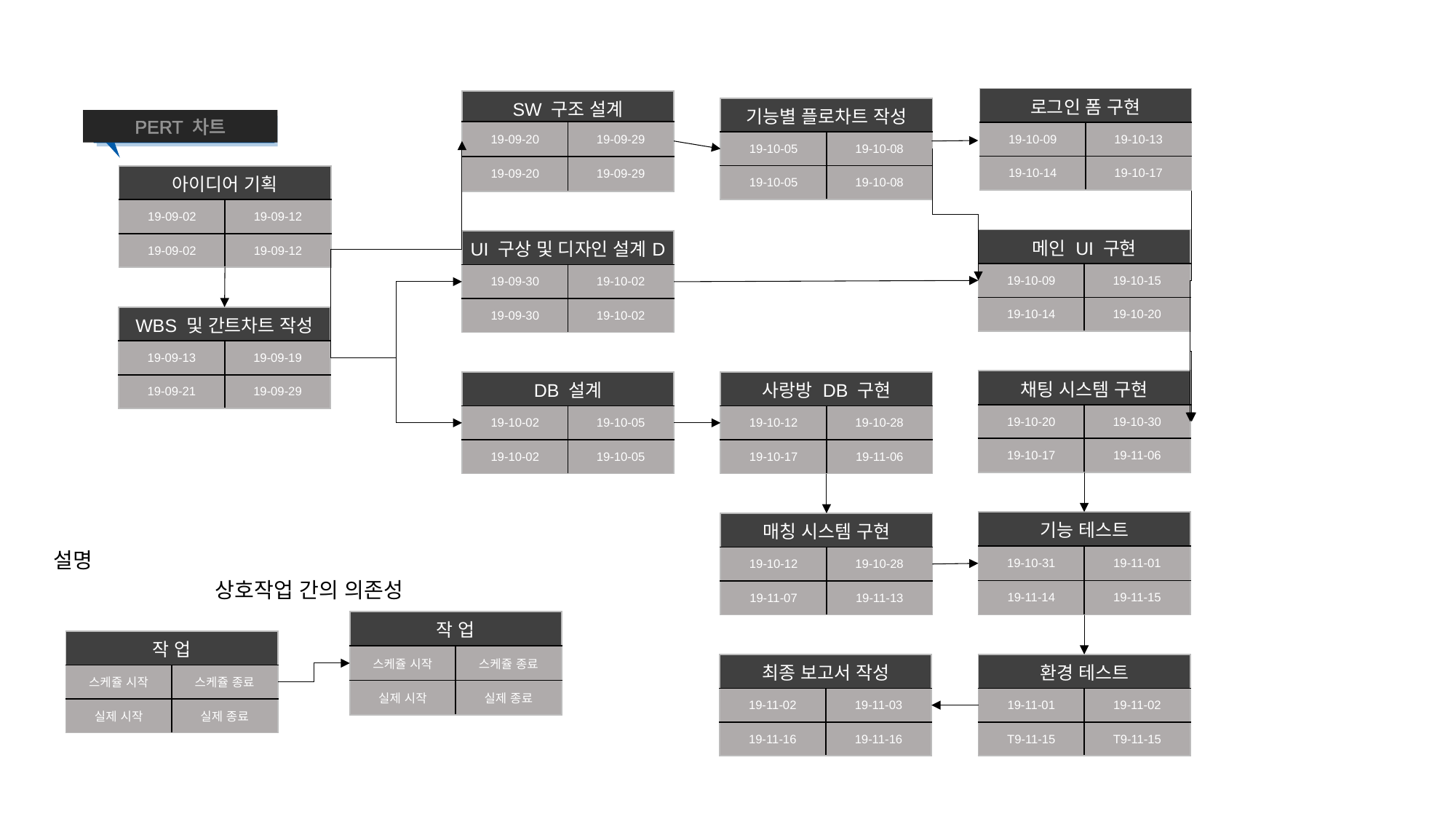

| 로그인 폼 구현 |  |
| --- | --- |
| 19-10-09 | 19-10-13 |
| 19-10-14 | 19-10-17 |
| SW 구조 설계 |  |
| --- | --- |
| 19-09-20 | 19-09-29 |
| 19-09-20 | 19-09-29 |
| 기능별 플로차트 작성 |  |
| --- | --- |
| 19-10-05 | 19-10-08 |
| 19-10-05 | 19-10-08 |
PERT 차트

| 아이디어 기획 |  |
| --- | --- |
| 19-09-02 | 19-09-12 |
| 19-09-02 | 19-09-12 |
| 메인 UI 구현 |  |
| --- | --- |
| 19-10-09 | 19-10-15 |
| 19-10-14 | 19-10-20 |
| UI 구상 및 디자인 설계D |  |
| --- | --- |
| 19-09-30 | 19-10-02 |
| 19-09-30 | 19-10-02 |
| WBS 및 간트차트 작성 |  |
| --- | --- |
| 19-09-13 | 19-09-19 |
| 19-09-21 | 19-09-29 |
| 채팅 시스템 구현 |  |
| --- | --- |
| 19-10-20 | 19-10-30 |
| 19-10-17 | 19-11-06 |
| DB 설계 |  |
| --- | --- |
| 19-10-02 | 19-10-05 |
| 19-10-02 | 19-10-05 |
| 사랑방 DB 구현 |  |
| --- | --- |
| 19-10-12 | 19-10-28 |
| 19-10-17 | 19-11-06 |
| 기능 테스트 |  |
| --- | --- |
| 19-10-31 | 19-11-01 |
| 19-11-14 | 19-11-15 |
| 매칭 시스템 구현 |  |
| --- | --- |
| 19-10-12 | 19-10-28 |
| 19-11-07 | 19-11-13 |
설명
상호작업 간의 의존성
| 작 업 |  |
| --- | --- |
| 스케쥴 시작 | 스케쥴 종료 |
| 실제 시작 | 실제 종료 |
| 작 업 |  |
| --- | --- |
| 스케쥴 시작 | 스케쥴 종료 |
| 실제 시작 | 실제 종료 |
| 최종 보고서 작성 |  |
| --- | --- |
| 19-11-02 | 19-11-03 |
| 19-11-16 | 19-11-16 |
| 환경 테스트 |  |
| --- | --- |
| 19-11-01 | 19-11-02 |
| T9-11-15 | T9-11-15 |